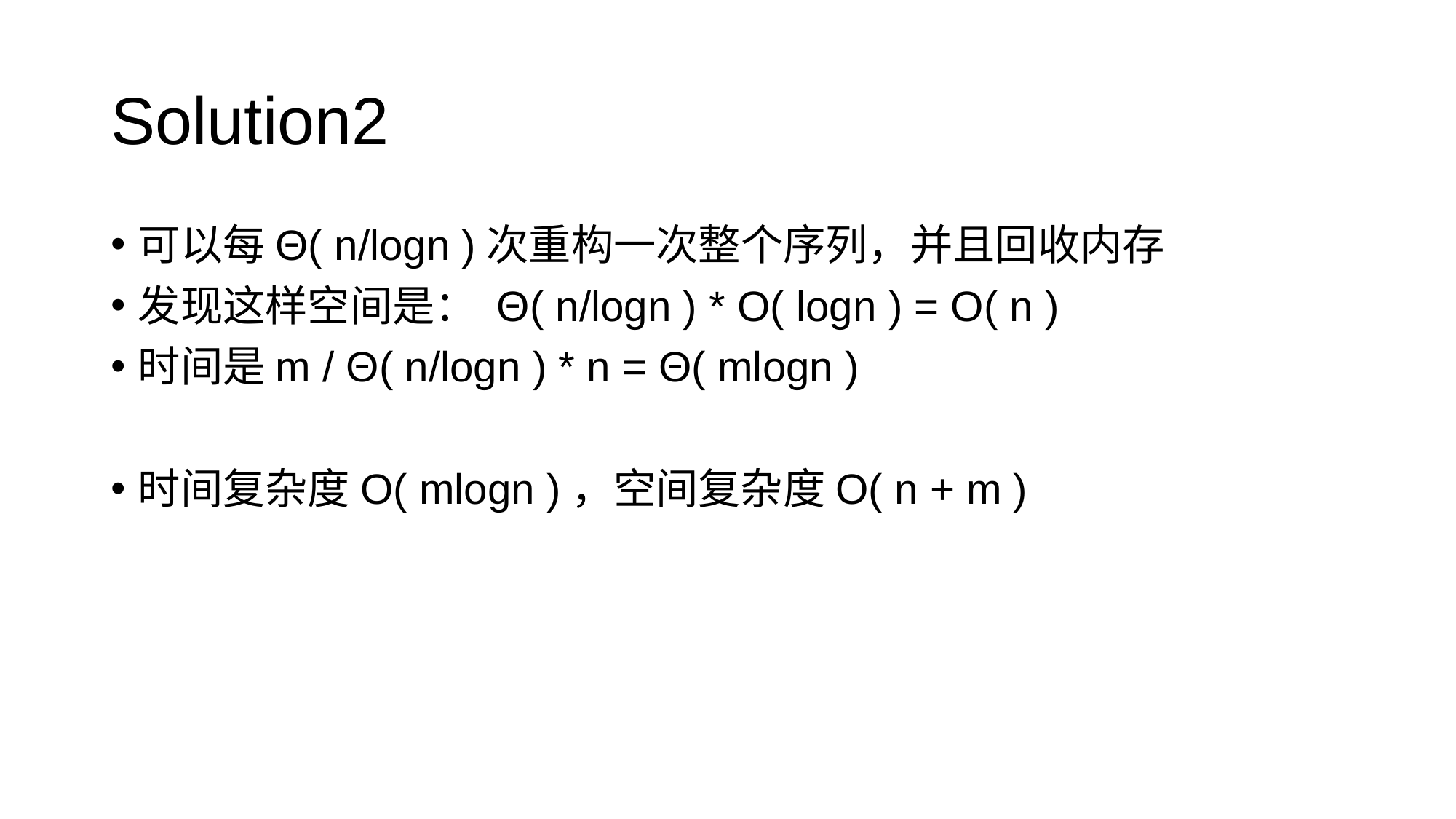

# Solution2
可以每Θ( n/logn )次重构一次整个序列，并且回收内存
发现这样空间是： Θ( n/logn ) * O( logn ) = O( n )
时间是m / Θ( n/logn ) * n = Θ( mlogn )

时间复杂度O( mlogn )，空间复杂度O( n + m )